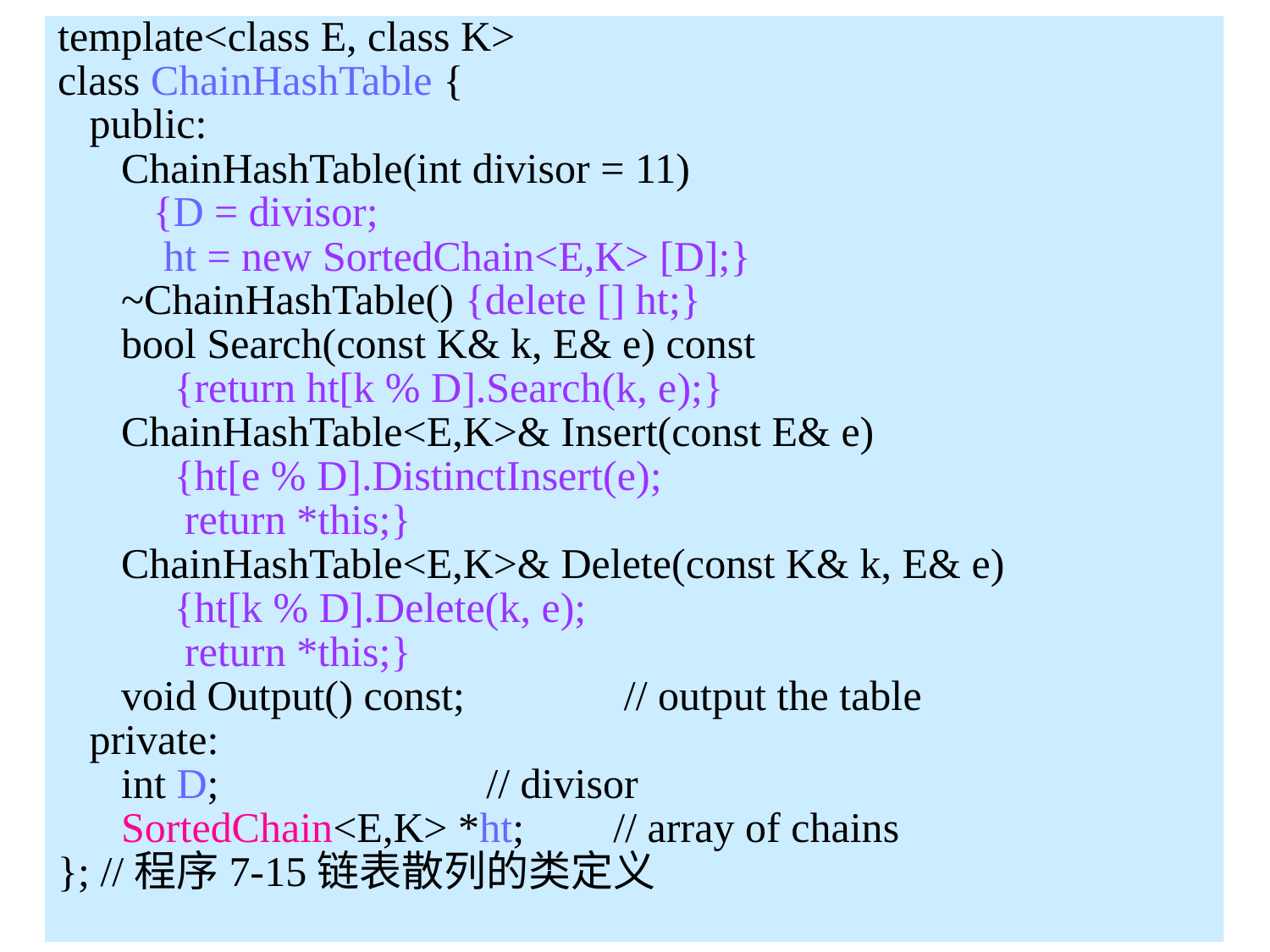

template<class E, class K>
class ChainHashTable {
   public:
      ChainHashTable(int divisor = 11)
         {D = divisor;
          ht = new SortedChain<E,K> [D];}
      ~ChainHashTable() {delete [] ht;}
      bool Search(const K& k, E& e) const
           {return ht[k % D].Search(k, e);}
      ChainHashTable<E,K>& Insert(const E& e)
           {ht[e % D].DistinctInsert(e);
            return *this;}
      ChainHashTable<E,K>& Delete(const K& k, E& e)
           {ht[k % D].Delete(k, e);
            return *this;}
      void Output() const;  	 // output the table
   private:
      int D;                 	// divisor
      SortedChain<E,K> *ht;  	// array of chains
}; //程序7-15链表散列的类定义
71
7.4.3  链表散列